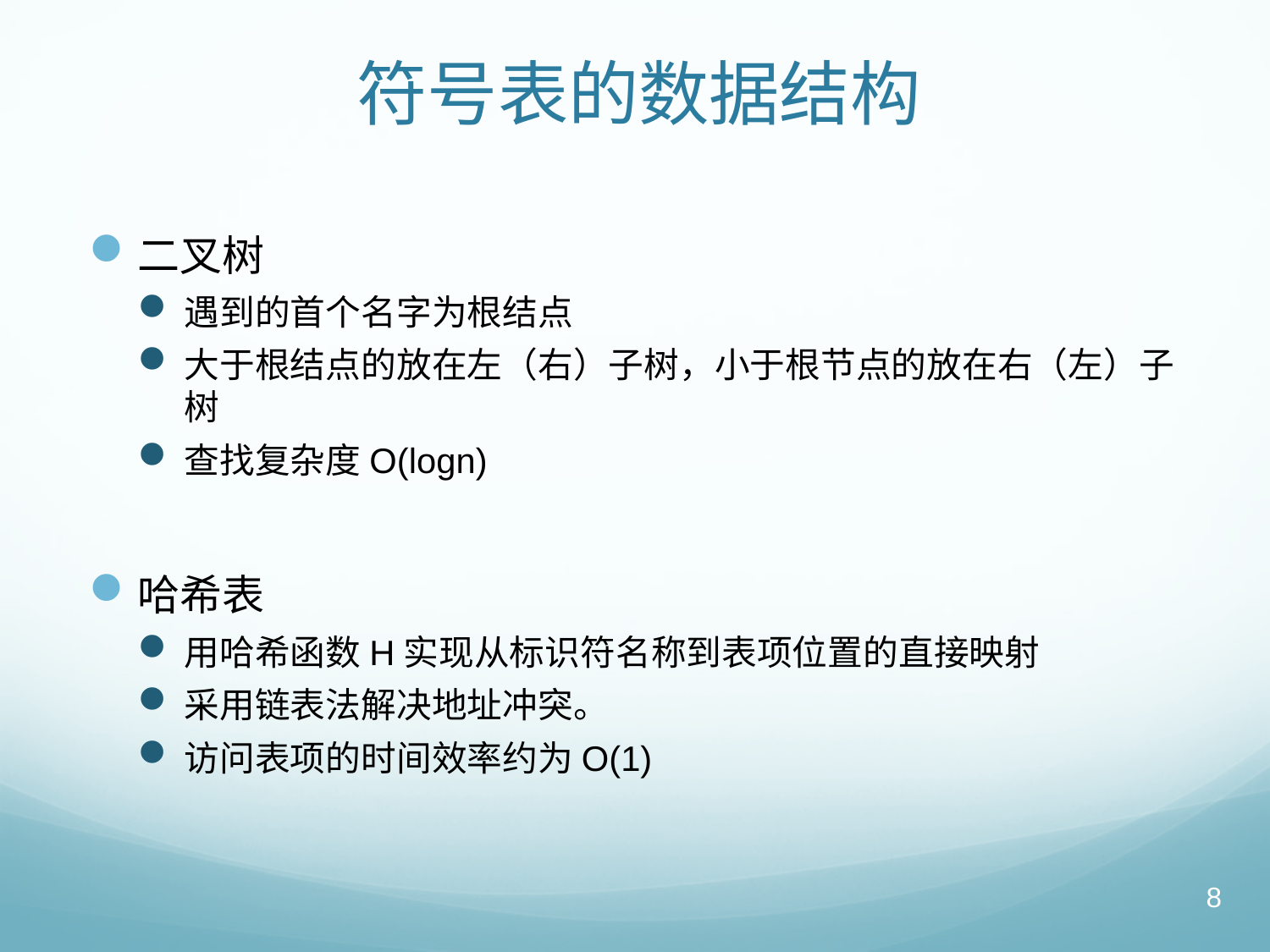

# 符号表的数据结构
二叉树
遇到的首个名字为根结点
大于根结点的放在左（右）子树，小于根节点的放在右（左）子树
查找复杂度O(logn)

哈希表
用哈希函数H实现从标识符名称到表项位置的直接映射
采用链表法解决地址冲突。
访问表项的时间效率约为O(1)
8